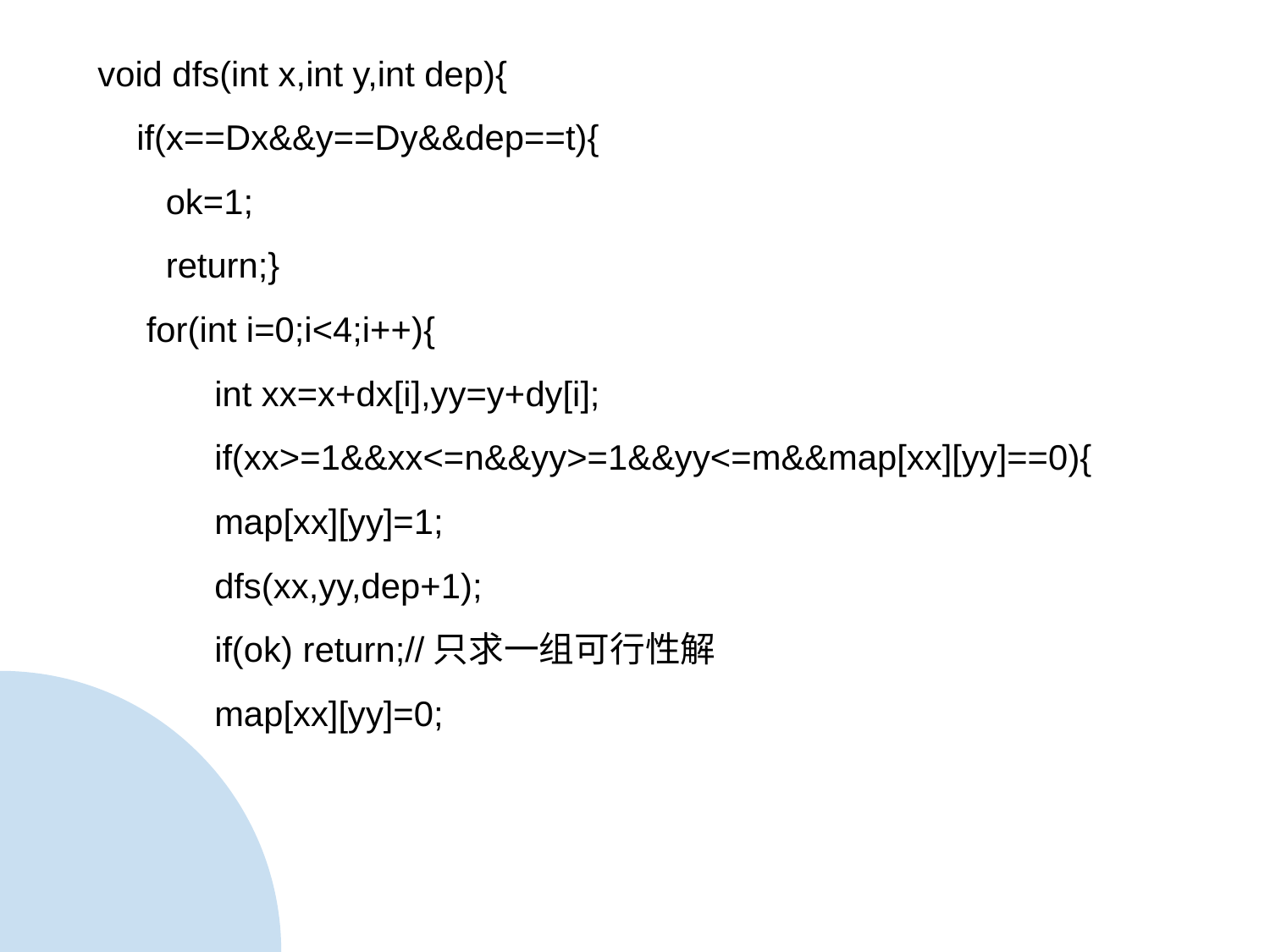

void dfs(int x,int y,int dep){
    if(x==Dx&&y==Dy&&dep==t){
       ok=1;
       return;}
     for(int i=0;i<4;i++){
            int xx=x+dx[i],yy=y+dy[i];
            if(xx>=1&&xx<=n&&yy>=1&&yy<=m&&map[xx][yy]==0){
            map[xx][yy]=1;
            dfs(xx,yy,dep+1);
            if(ok) return;//只求一组可行性解
            map[xx][yy]=0;
        }
     }
 }